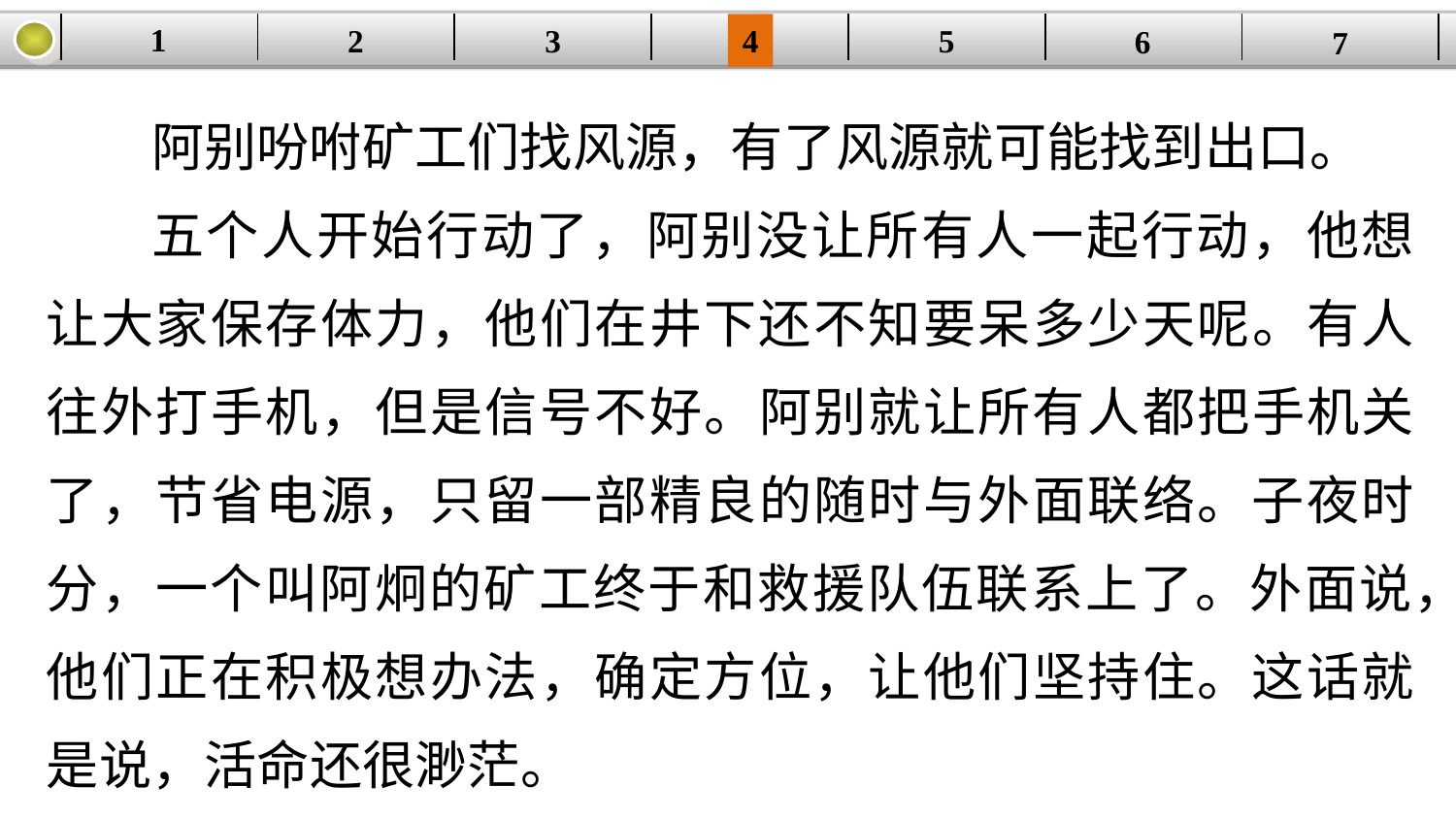

1
5
3
2
|  |  |  |  |  |  |  |
| --- | --- | --- | --- | --- | --- | --- |
4
6
7

阿别吩咐矿工们找风源，有了风源就可能找到出口。
五个人开始行动了，阿别没让所有人一起行动，他想让大家保存体力，他们在井下还不知要呆多少天呢。有人往外打手机，但是信号不好。阿别就让所有人都把手机关了，节省电源，只留一部精良的随时与外面联络。子夜时分，一个叫阿炯的矿工终于和救援队伍联系上了。外面说，他们正在积极想办法，确定方位，让他们坚持住。这话就是说，活命还很渺茫。